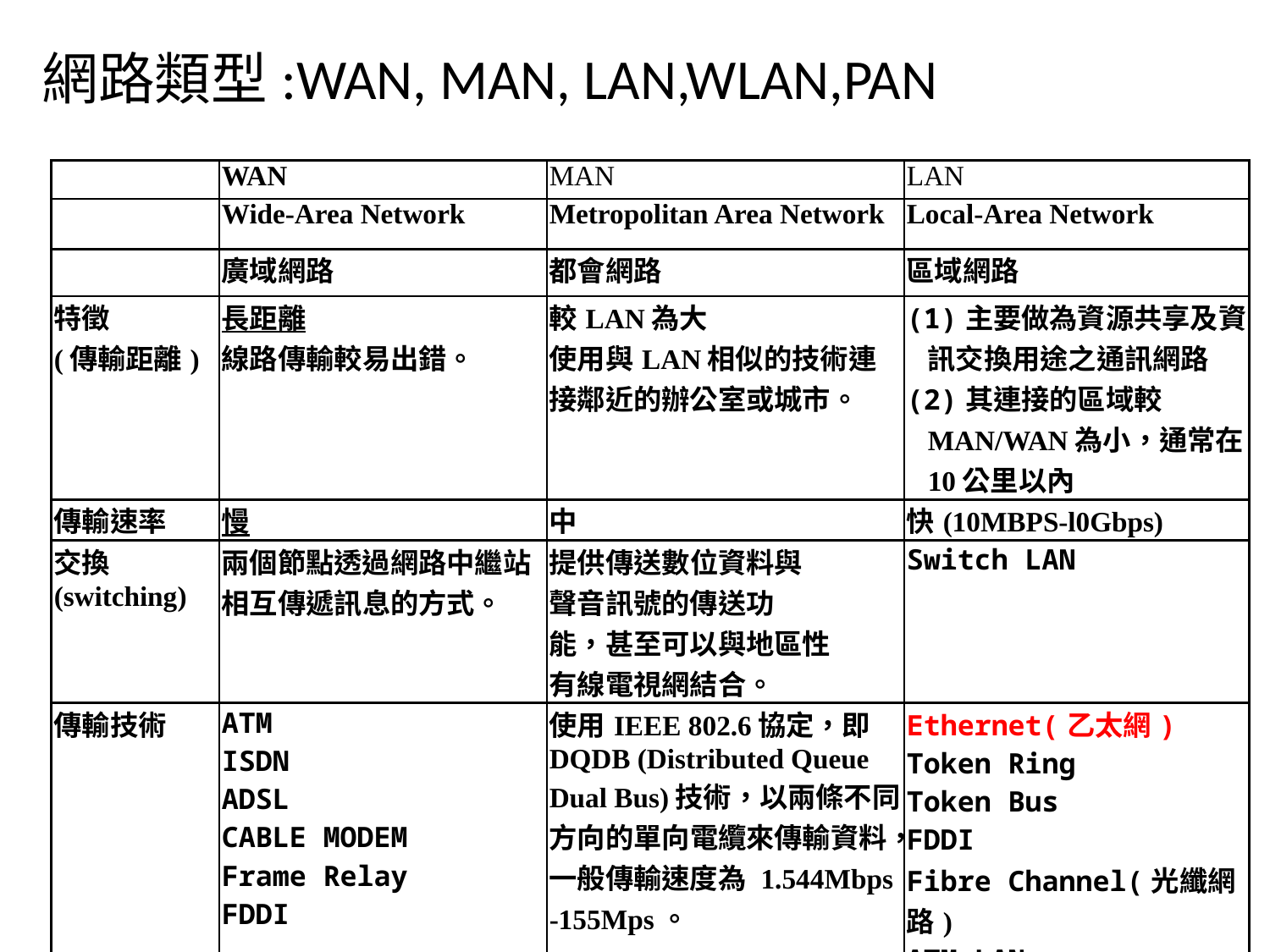

網路類型:WAN, MAN, LAN,WLAN,PAN
|  | WAN | MAN | LAN |
| --- | --- | --- | --- |
|  | Wide-Area Network | Metropolitan Area Network | Local-Area Network |
|  | 廣域網路 | 都會網路 | 區域網路 |
| 特徵 (傳輸距離) | 長距離 線路傳輸較易出錯。 | 較LAN為大 使用與LAN相似的技術連接鄰近的辦公室或城市。 | (1)主要做為資源共享及資訊交換用途之通訊網路 (2)其連接的區域較MAN/WAN為小，通常在10公里以內 |
| 傳輸速率 | 慢 | 中 | 快(10MBPS-l0Gbps) |
| 交換 (switching) | 兩個節點透過網路中繼站相互傳遞訊息的方式。 | 提供傳送數位資料與 聲音訊號的傳送功 能，甚至可以與地區性 有線電視網結合。 | Switch LAN |
| 傳輸技術 | ATM ISDN ADSL CABLE MODEM Frame Relay FDDI | 使用IEEE 802.6協定，即DQDB (Distributed Queue Dual Bus)技術，以兩條不同方向的單向電纜來傳輸資料，一般傳輸速度為 1.544Mbps -155Mps。 | Ethernet(乙太網) Token Ring Token Bus FDDI Fibre Channel(光纖網路) ATM LAN |